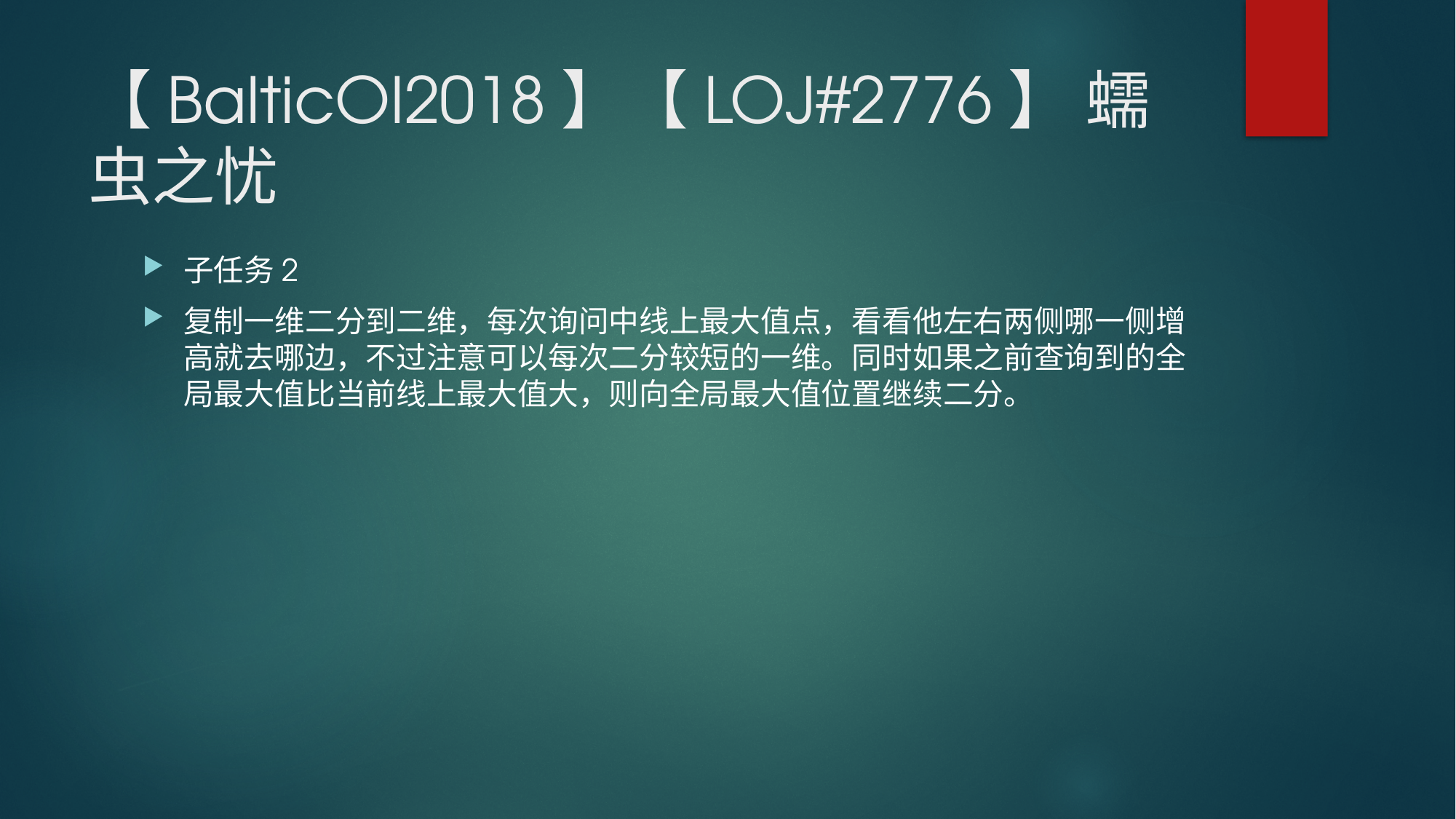

# 【BalticOI2018】【LOJ#2776】 蠕虫之忧
子任务2
复制一维二分到二维，每次询问中线上最大值点，看看他左右两侧哪一侧增高就去哪边，不过注意可以每次二分较短的一维。同时如果之前查询到的全局最大值比当前线上最大值大，则向全局最大值位置继续二分。